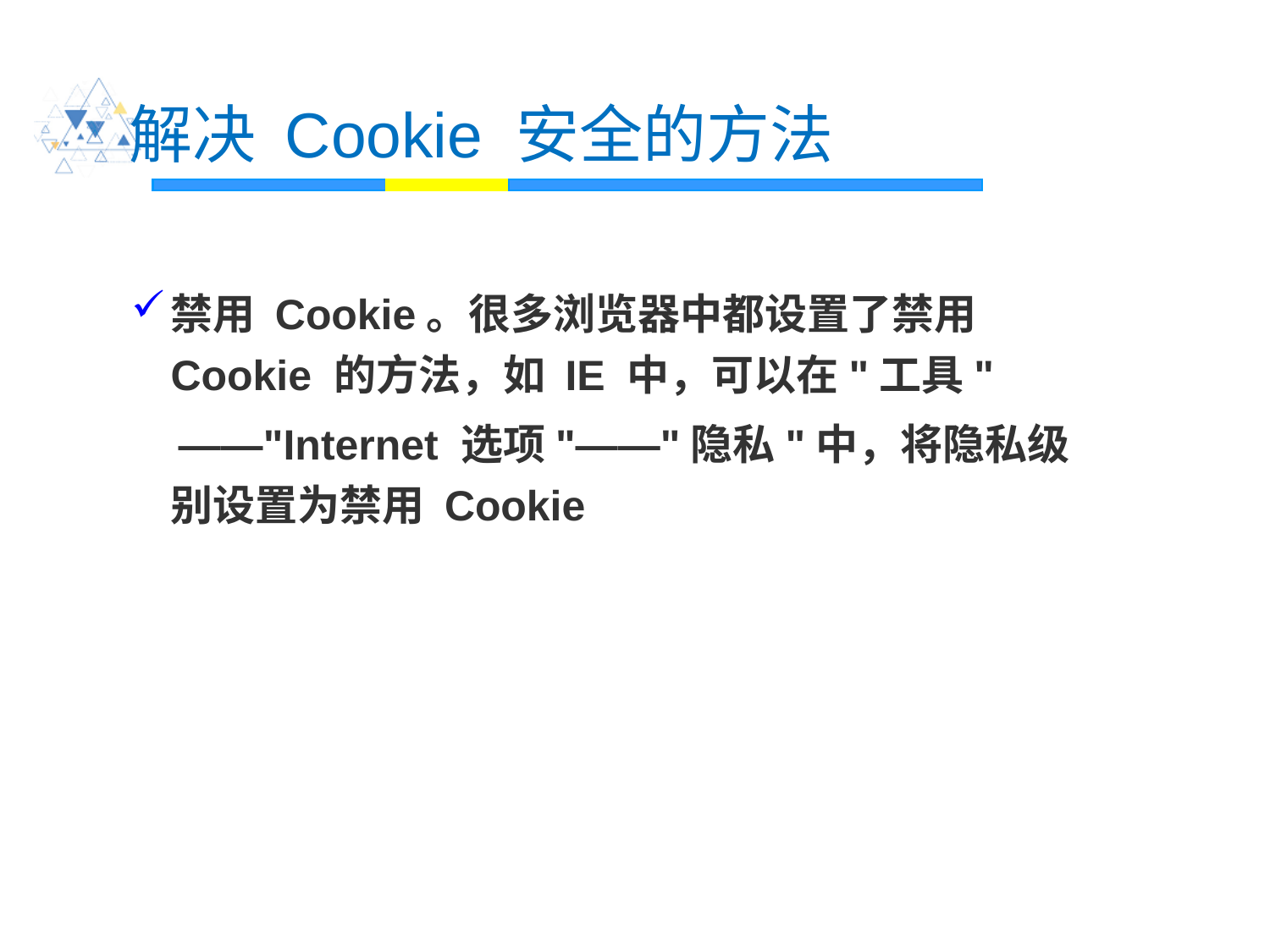

# 解决 Cookie 安全的方法

禁用 Cookie。很多浏览器中都设置了禁用 Cookie 的方法，如 IE 中，可以在"工具"
    ——"Internet 选项"——"隐私"中，将隐私级别设置为禁用 Cookie